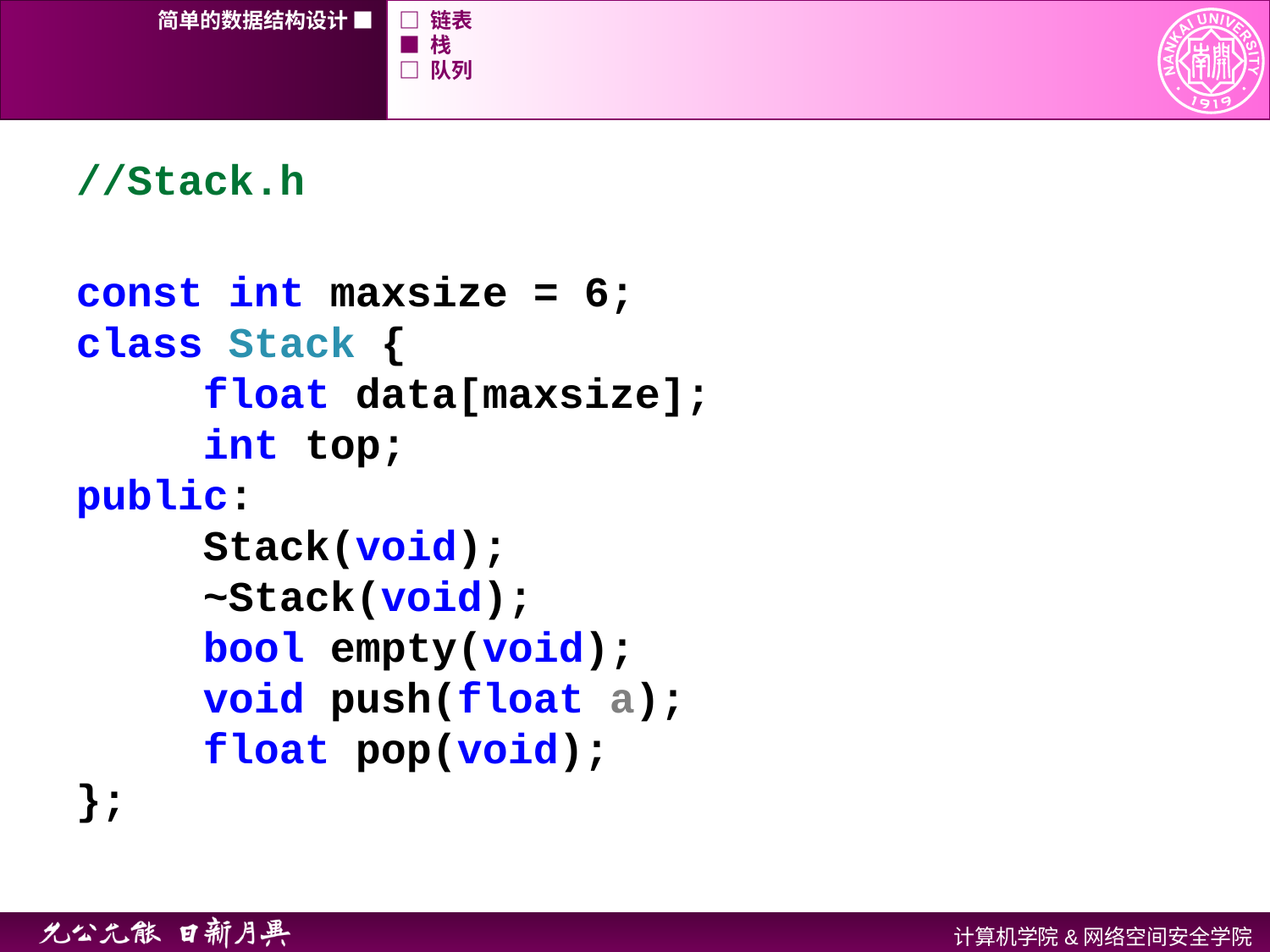

简单的数据结构设计 ■
□ 链表
■ 栈
□ 队列

//Stack.h

const int maxsize = 6;
class Stack {
	float data[maxsize];
	int top;
public:
	Stack(void);
	~Stack(void);
	bool empty(void);
	void push(float a);
	float pop(void);
};